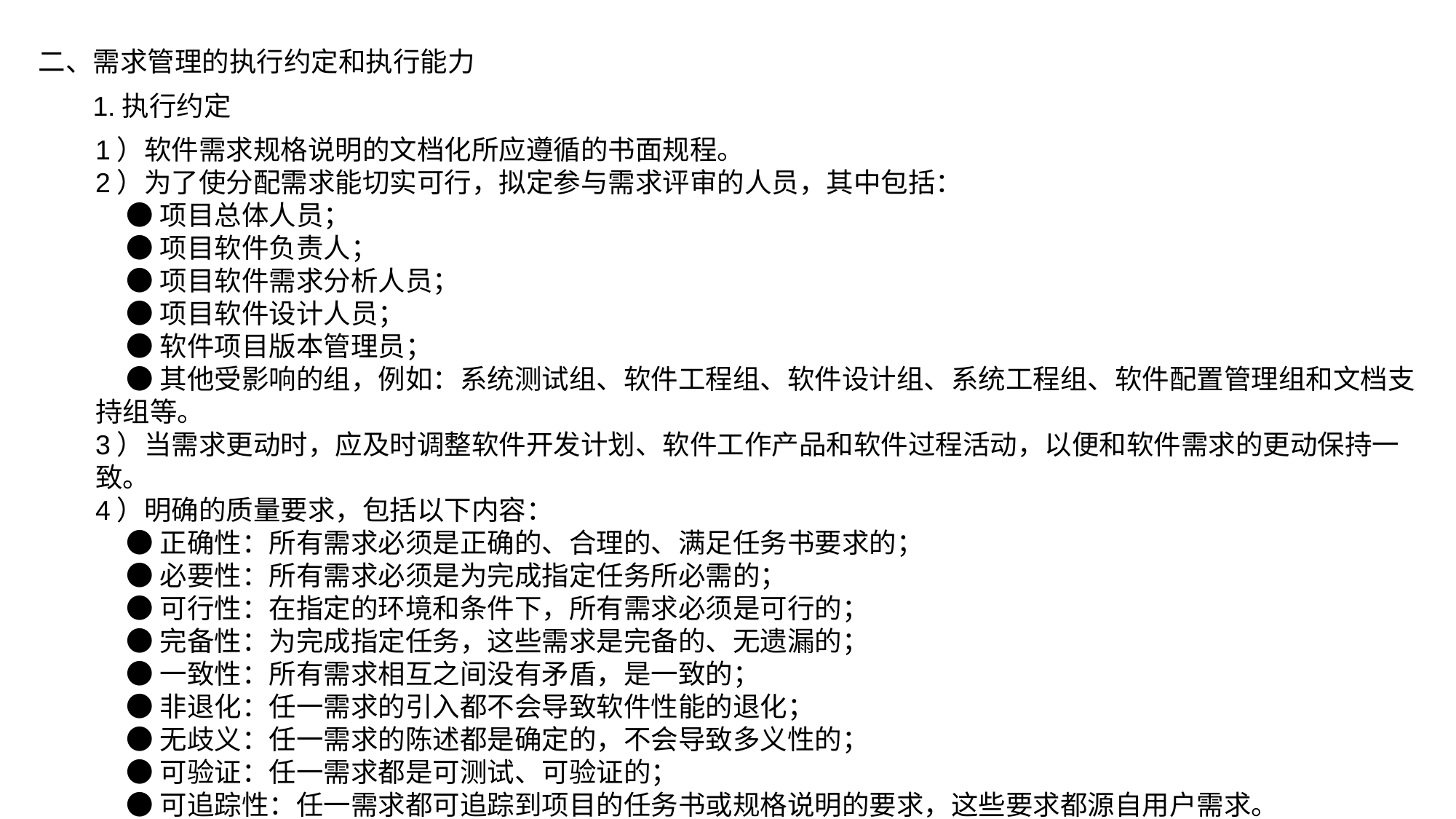

二、需求管理的执行约定和执行能力
1.执行约定
1）软件需求规格说明的文档化所应遵循的书面规程。
2）为了使分配需求能切实可行，拟定参与需求评审的人员，其中包括：
     ●项目总体人员；
     ●项目软件负责人；
     ●项目软件需求分析人员；
     ●项目软件设计人员；
     ●软件项目版本管理员；
     ●其他受影响的组，例如：系统测试组、软件工程组、软件设计组、系统工程组、软件配置管理组和文档支持组等。
3）当需求更动时，应及时调整软件开发计划、软件工作产品和软件过程活动，以便和软件需求的更动保持一致。
4）明确的质量要求，包括以下内容：
     ●正确性：所有需求必须是正确的、合理的、满足任务书要求的；
     ●必要性：所有需求必须是为完成指定任务所必需的；
     ●可行性：在指定的环境和条件下，所有需求必须是可行的；
     ●完备性：为完成指定任务，这些需求是完备的、无遗漏的；
     ●一致性：所有需求相互之间没有矛盾，是一致的；
     ●非退化：任一需求的引入都不会导致软件性能的退化；
     ●无歧义：任一需求的陈述都是确定的，不会导致多义性的；
     ●可验证：任一需求都是可测试、可验证的；
     ●可追踪性：任一需求都可追踪到项目的任务书或规格说明的要求，这些要求都源自用户需求。